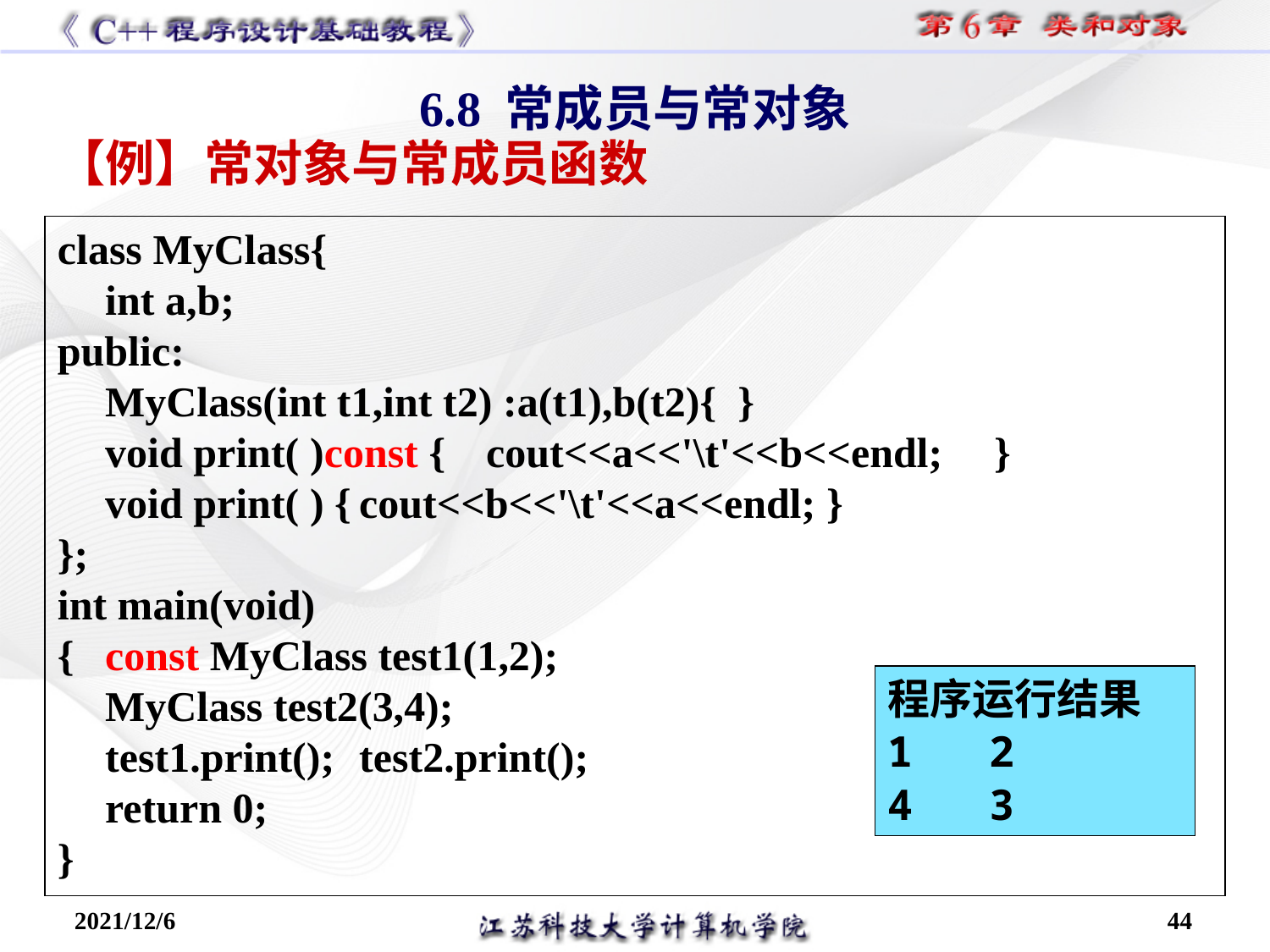

6.8 常成员与常对象
【例】常对象与常成员函数
class MyClass{
	int a,b;
public:
	MyClass(int t1,int t2) :a(t1),b(t2){  }
	void print( )const {	cout<<a<<'\t'<<b<<endl;	}
	void print( ) {	cout<<b<<'\t'<<a<<endl; }
};
int main(void)
{	const MyClass test1(1,2);
	MyClass test2(3,4);
	test1.print();	test2.print();
	return 0;
}
程序运行结果
1   2
4   3